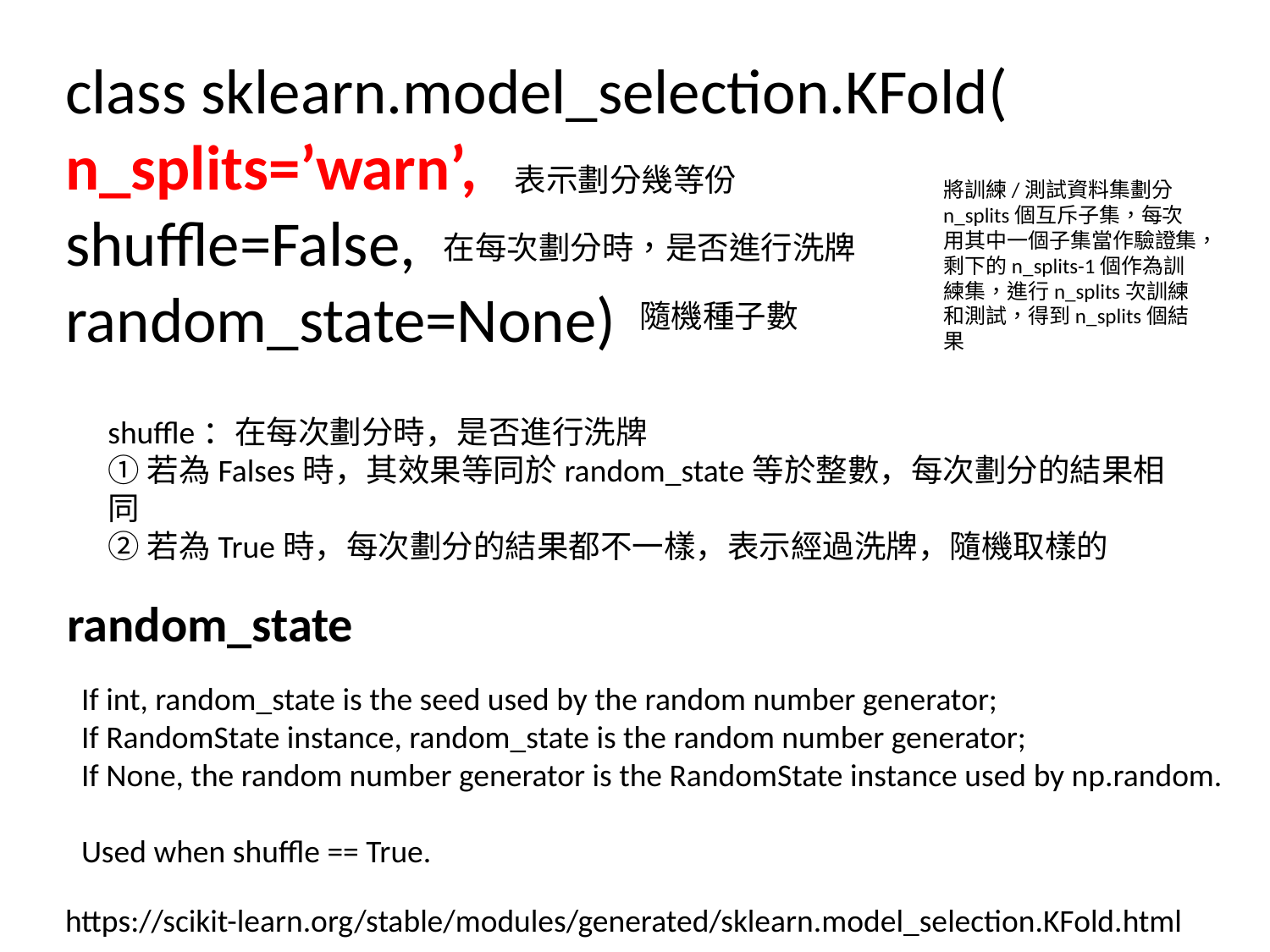

class sklearn.model_selection.KFold(
n_splits=’warn’,
shuffle=False,
random_state=None)
表示劃分幾等份
將訓練/測試資料集劃分n_splits個互斥子集，每次用其中一個子集當作驗證集，剩下的n_splits-1個作為訓練集，進行n_splits次訓練和測試，得到n_splits個結果
在每次劃分時，是否進行洗牌
隨機種子數
shuffle：在每次劃分時，是否進行洗牌
①若為Falses時，其效果等同於random_state等於整數，每次劃分的結果相同
②若為True時，每次劃分的結果都不一樣，表示經過洗牌，隨機取樣的
random_state
If int, random_state is the seed used by the random number generator;
If RandomState instance, random_state is the random number generator;
If None, the random number generator is the RandomState instance used by np.random.

Used when shuffle == True.
https://scikit-learn.org/stable/modules/generated/sklearn.model_selection.KFold.html